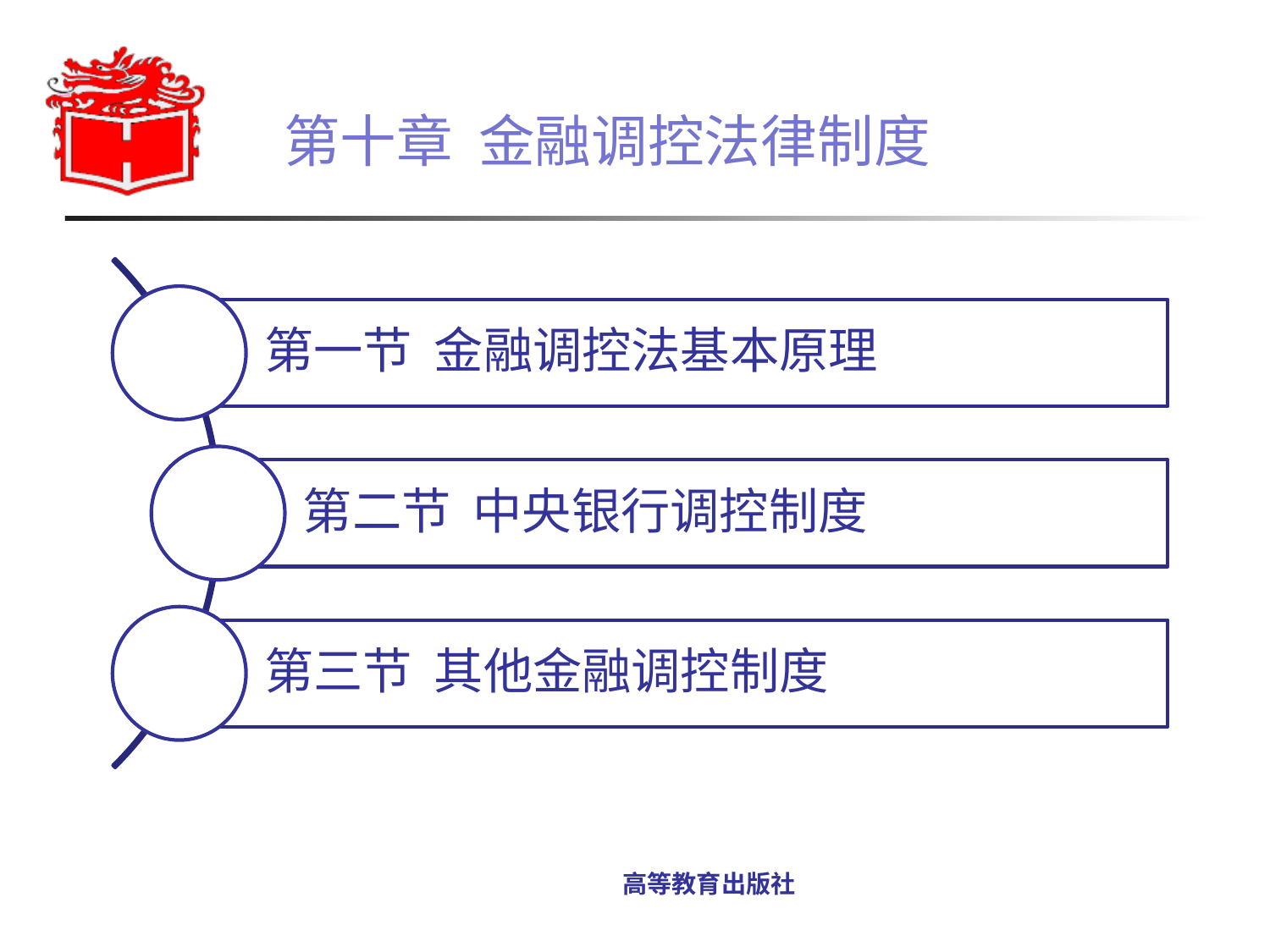

# 第十章  金融调控法律制度
第一节  金融调控法基本原理
第二节  中央银行调控制度
第三节  其他金融调控制度

高等教育出版社